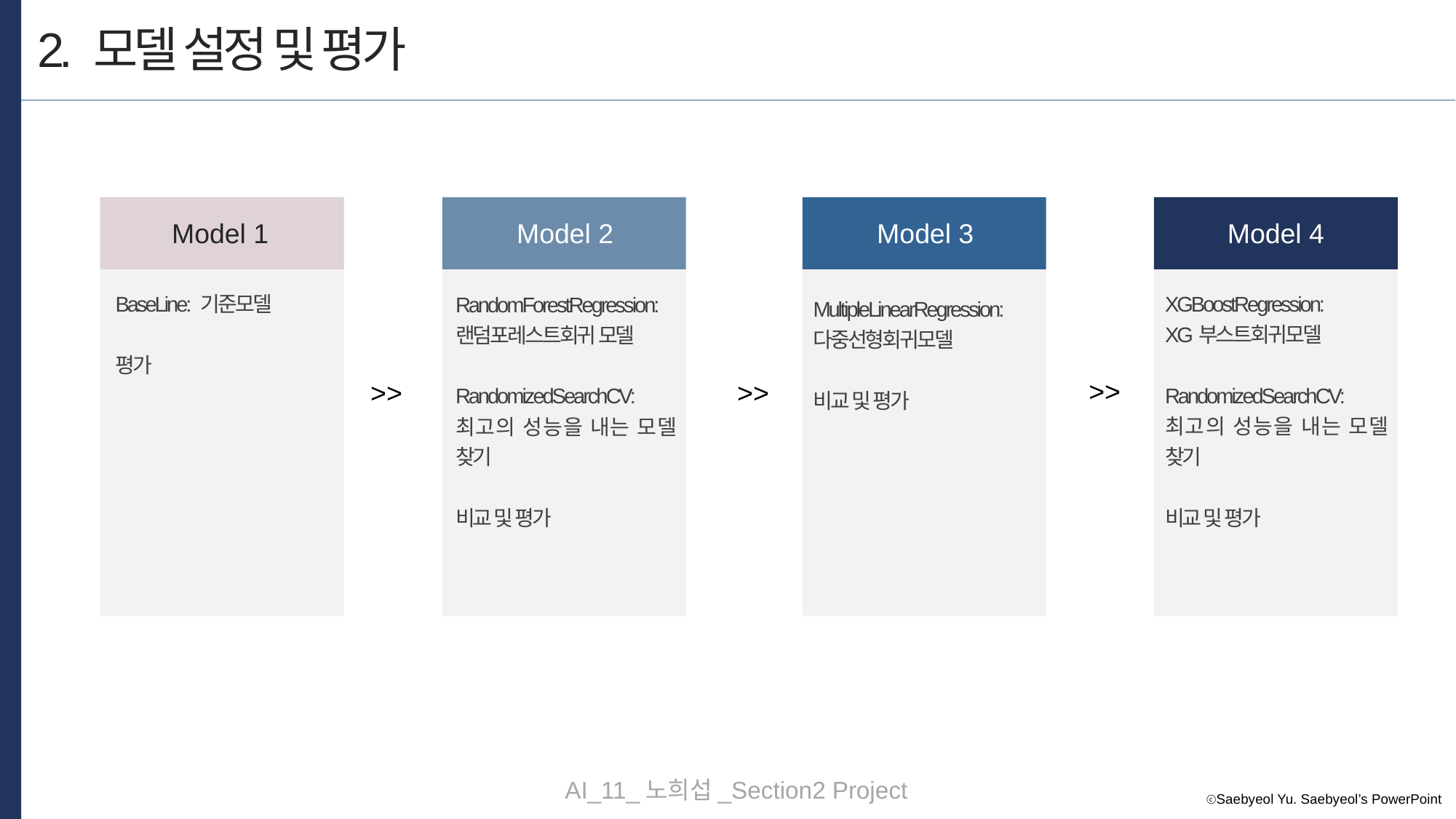

2. 모델 설정 및 평가

Model 4
Model 3
Model 2
Model 1
BaseLine: 기준모델

평가
XGBoostRegression:
XG부스트회귀모델

RandomizedSearchCV:
최고의 성능을 내는 모델 찾기

비교 및 평가
RandomForestRegression:
랜덤포레스트회귀 모델

RandomizedSearchCV:
최고의 성능을 내는 모델 찾기

비교 및 평가
MultipleLinearRegression:
다중선형회귀모델

비교 및 평가
>>
>>
>>
AI_11_노희섭_Section2 Project